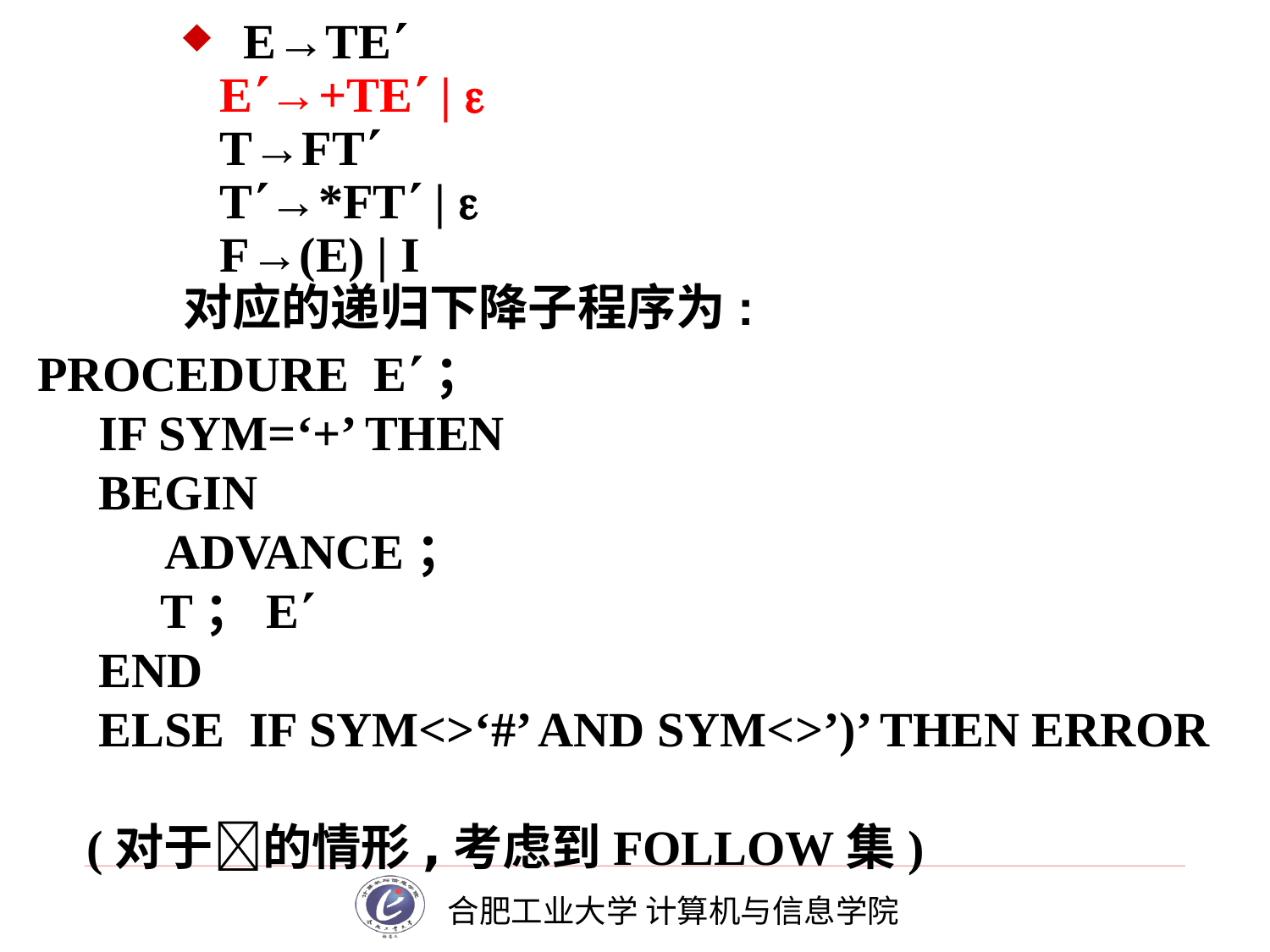

# E→TE′
   E′→+TE′ | ε
   T→FT′
   T′→*FT′ | ε
   F→(E) | I
对应的递归下降子程序为:

PROCEDURE  E′；
     IF SYM=‘+’ THEN
     BEGIN
	ADVANCE；
          T；E′
     END
     ELSE  IF SYM<>‘#’ AND SYM<>’)’ THEN ERROR

    (对于ε的情形,考虑到FOLLOW集)